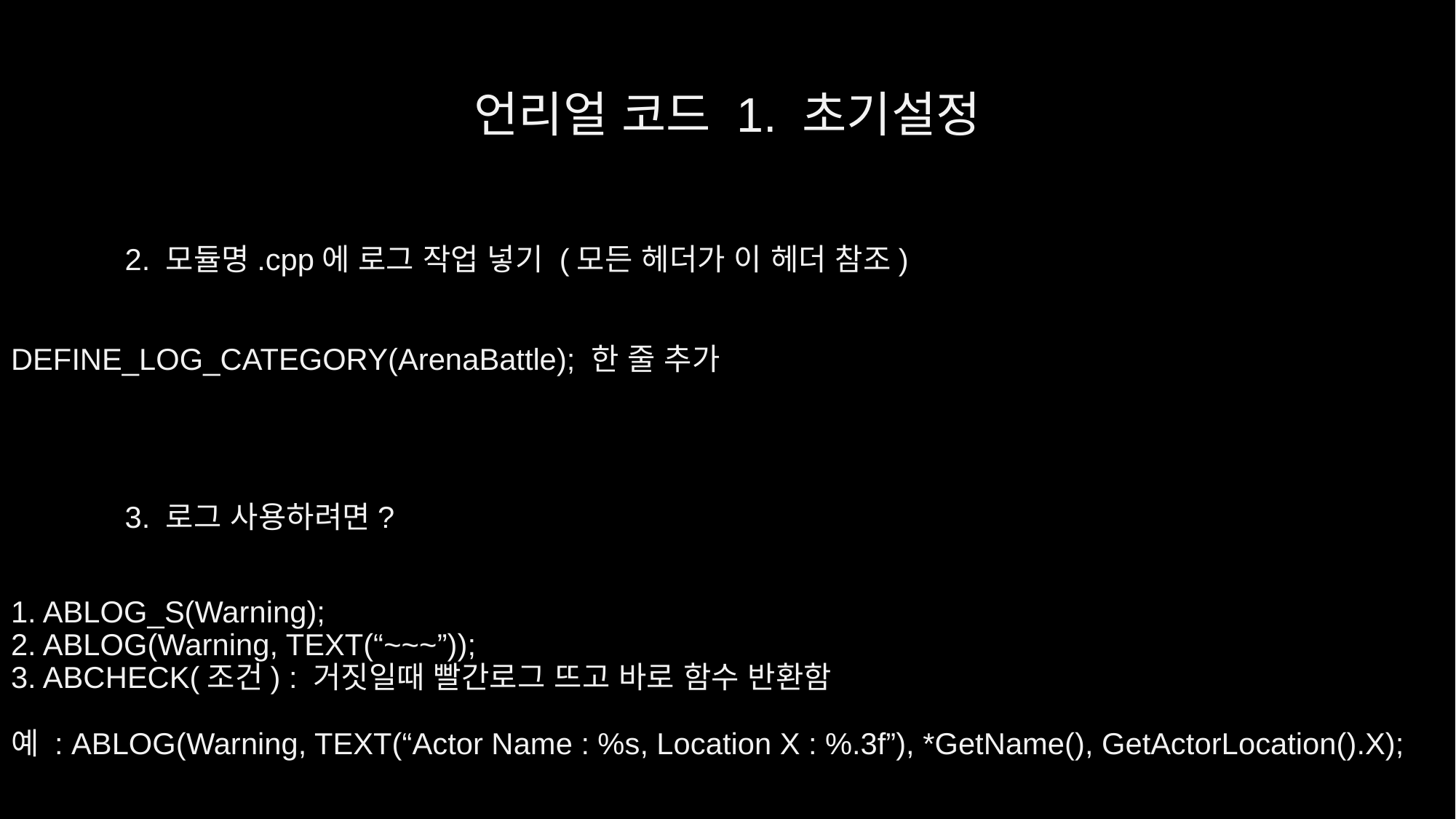

# 언리얼 코드 1. 초기설정
2. 모듈명.cpp에 로그 작업 넣기 (모든 헤더가 이 헤더 참조)
DEFINE_LOG_CATEGORY(ArenaBattle); 한 줄 추가
3. 로그 사용하려면?
1. ABLOG_S(Warning);
2. ABLOG(Warning, TEXT(“~~~”));
3. ABCHECK(조건) : 거짓일때 빨간로그 뜨고 바로 함수 반환함

예 : ABLOG(Warning, TEXT(“Actor Name : %s, Location X : %.3f”), *GetName(), GetActorLocation().X);